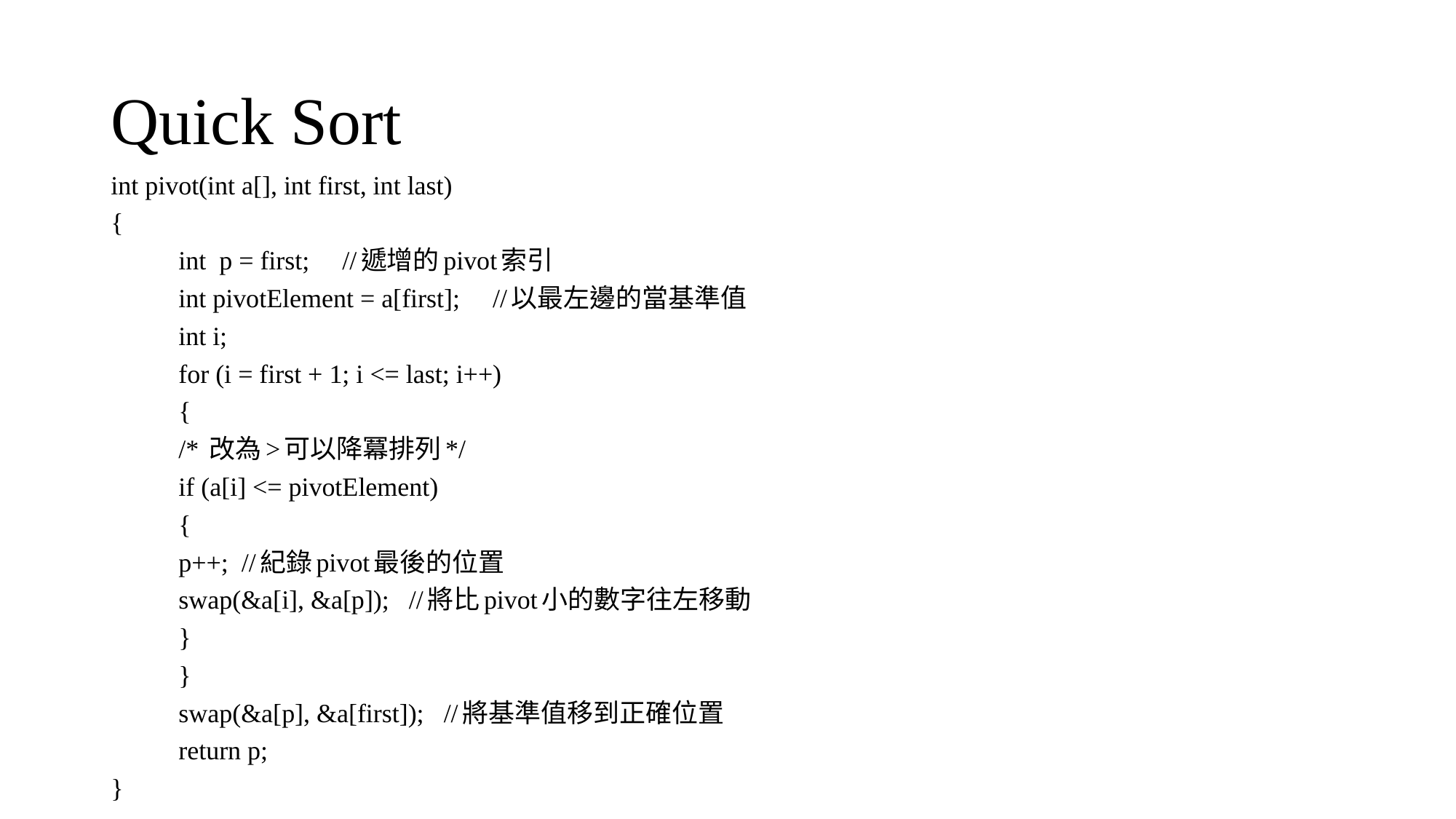

# Quick Sort
int pivot(int a[], int first, int last)
{
	int  p = first;     //遞增的pivot索引
	int pivotElement = a[first];     //以最左邊的當基準值
	int i;
	for (i = first + 1; i <= last; i++)
	{
		/* 改為>可以降冪排列*/
		if (a[i] <= pivotElement)
		{
			p++;  //紀錄pivot最後的位置
			swap(&a[i], &a[p]);   //將比pivot小的數字往左移動
		}
	}
	swap(&a[p], &a[first]);   //將基準值移到正確位置
	return p;
}